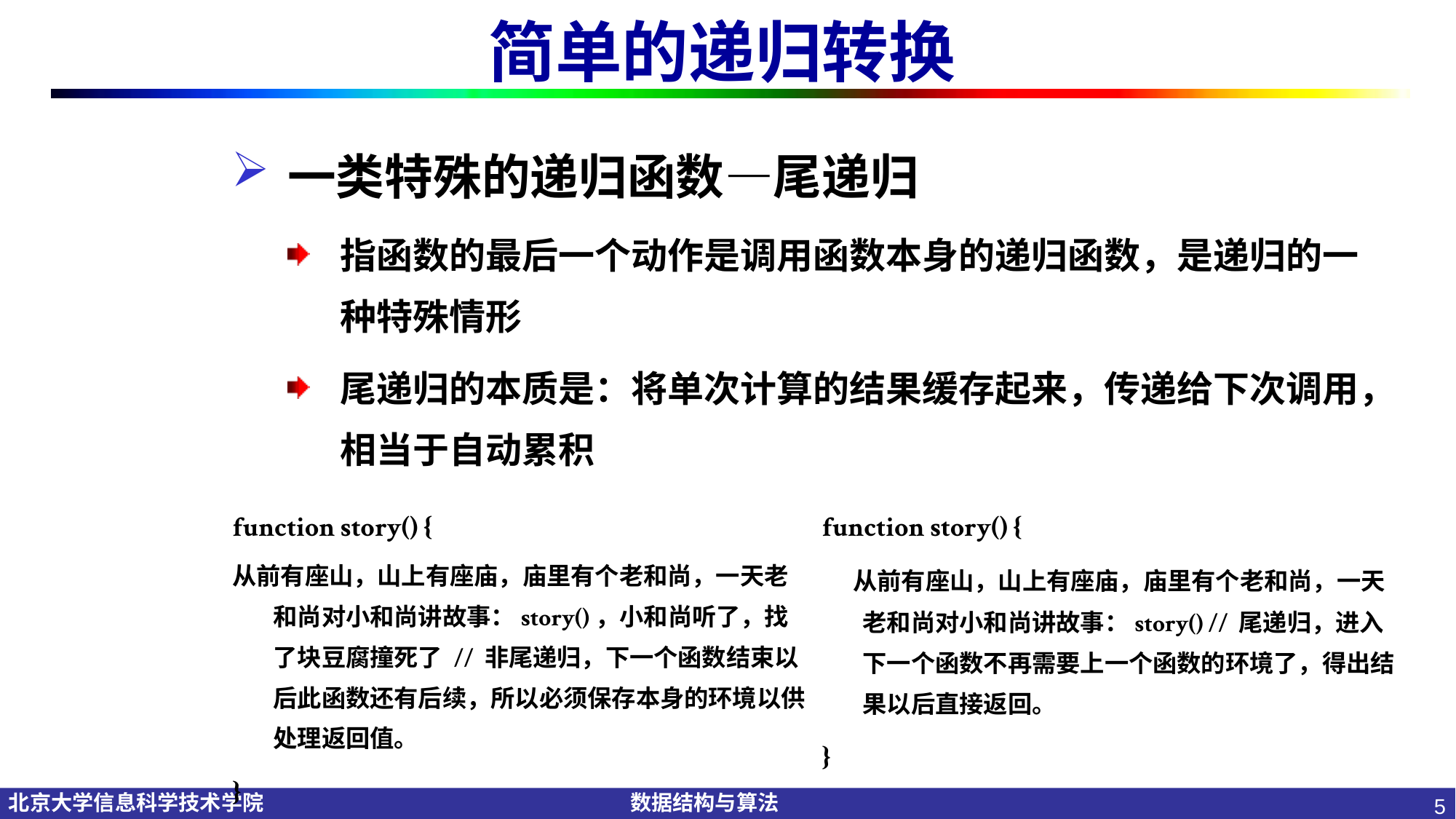

# 简单的递归转换
一类特殊的递归函数—尾递归
指函数的最后一个动作是调用函数本身的递归函数，是递归的一种特殊情形
尾递归的本质是：将单次计算的结果缓存起来，传递给下次调用，相当于自动累积
function story() {
从前有座山，山上有座庙，庙里有个老和尚，一天老和尚对小和尚讲故事：story()，小和尚听了，找了块豆腐撞死了 // 非尾递归，下一个函数结束以后此函数还有后续，所以必须保存本身的环境以供处理返回值。
}
function story() {
    从前有座山，山上有座庙，庙里有个老和尚，一天老和尚对小和尚讲故事：story() // 尾递归，进入下一个函数不再需要上一个函数的环境了，得出结果以后直接返回。
}
5